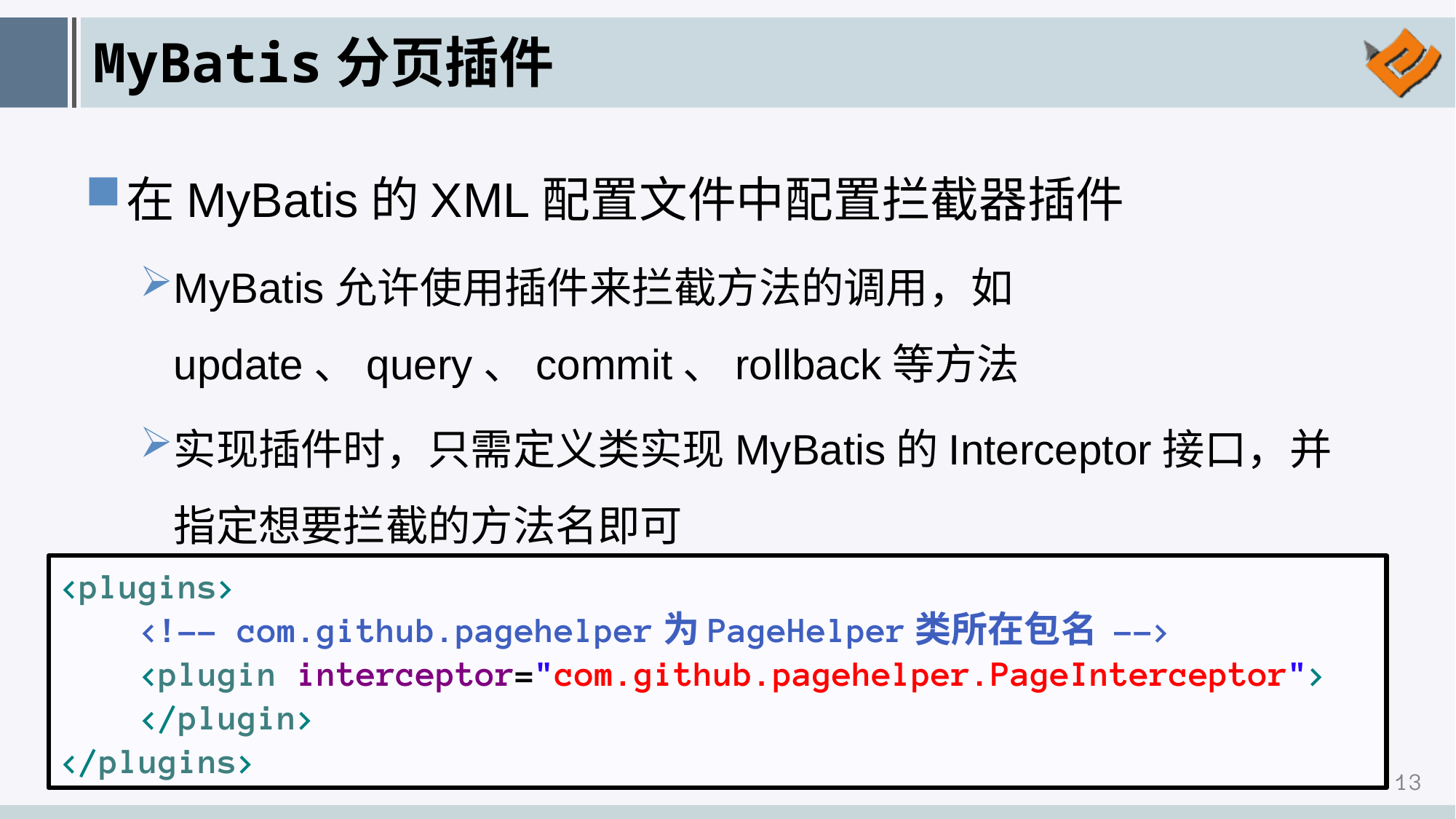

# MyBatis分页插件
在MyBatis的XML配置文件中配置拦截器插件
MyBatis允许使用插件来拦截方法的调用，如update、query、commit、rollback等方法
实现插件时，只需定义类实现MyBatis的Interceptor接口，并指定想要拦截的方法名即可
<plugins>
    <!-- com.github.pagehelper为PageHelper类所在包名 -->
    <plugin interceptor="com.github.pagehelper.PageInterceptor">
    </plugin>
</plugins>